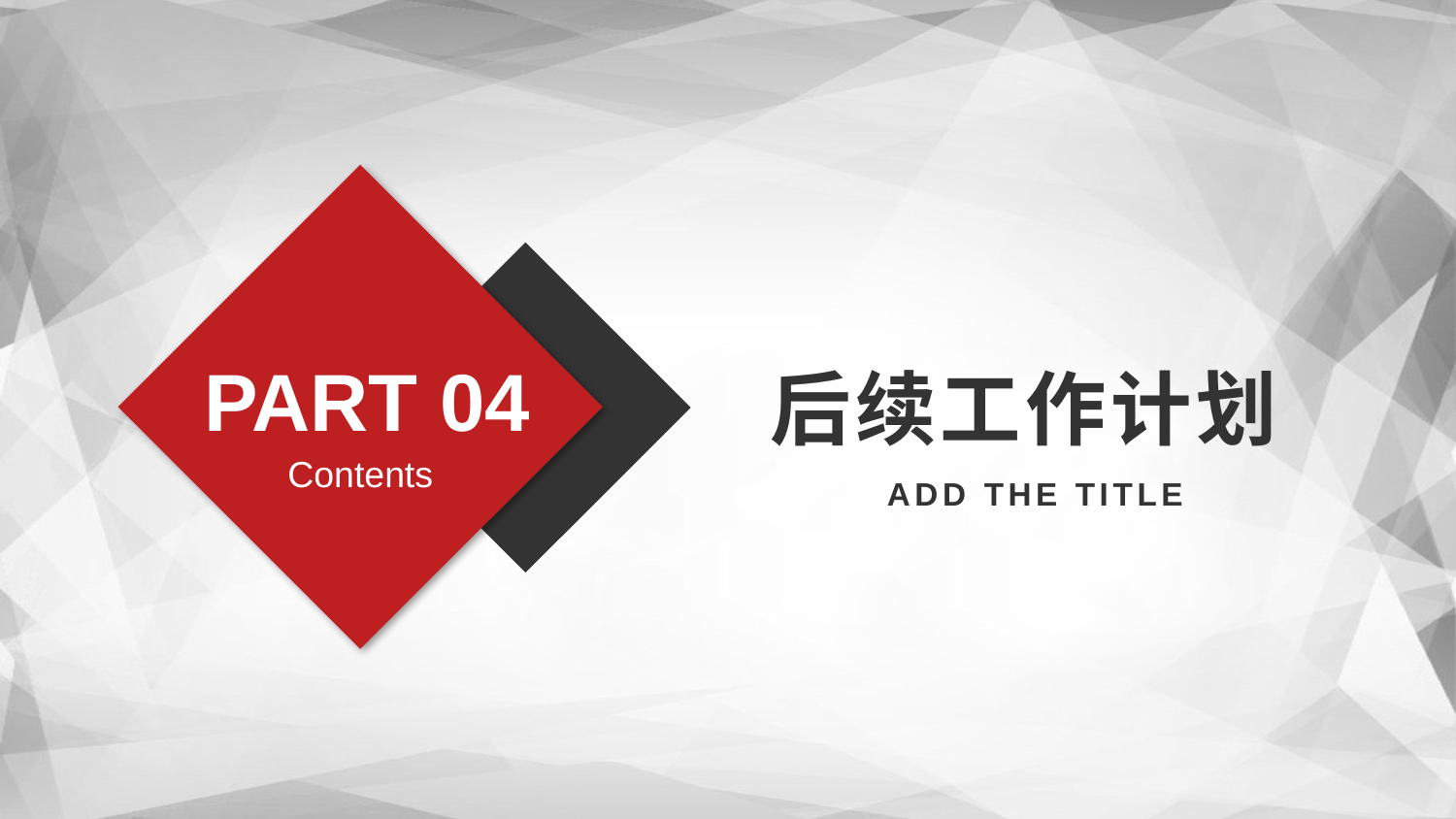

PART 04
Contents
后续工作计划
ADD THE TITLE